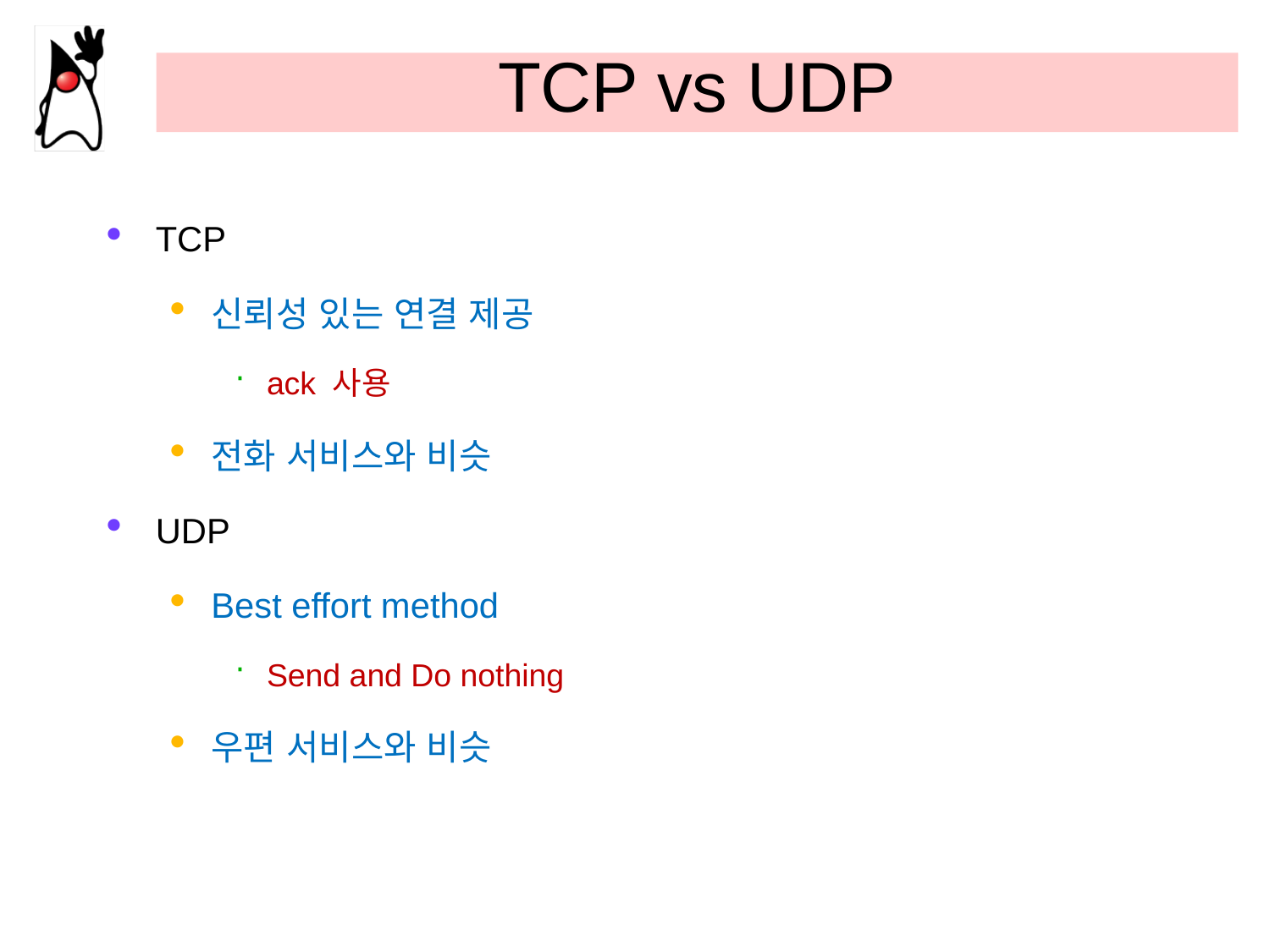

# TCP vs UDP
TCP
신뢰성 있는 연결 제공
ack 사용
전화 서비스와 비슷
UDP
Best effort method
Send and Do nothing
우편 서비스와 비슷